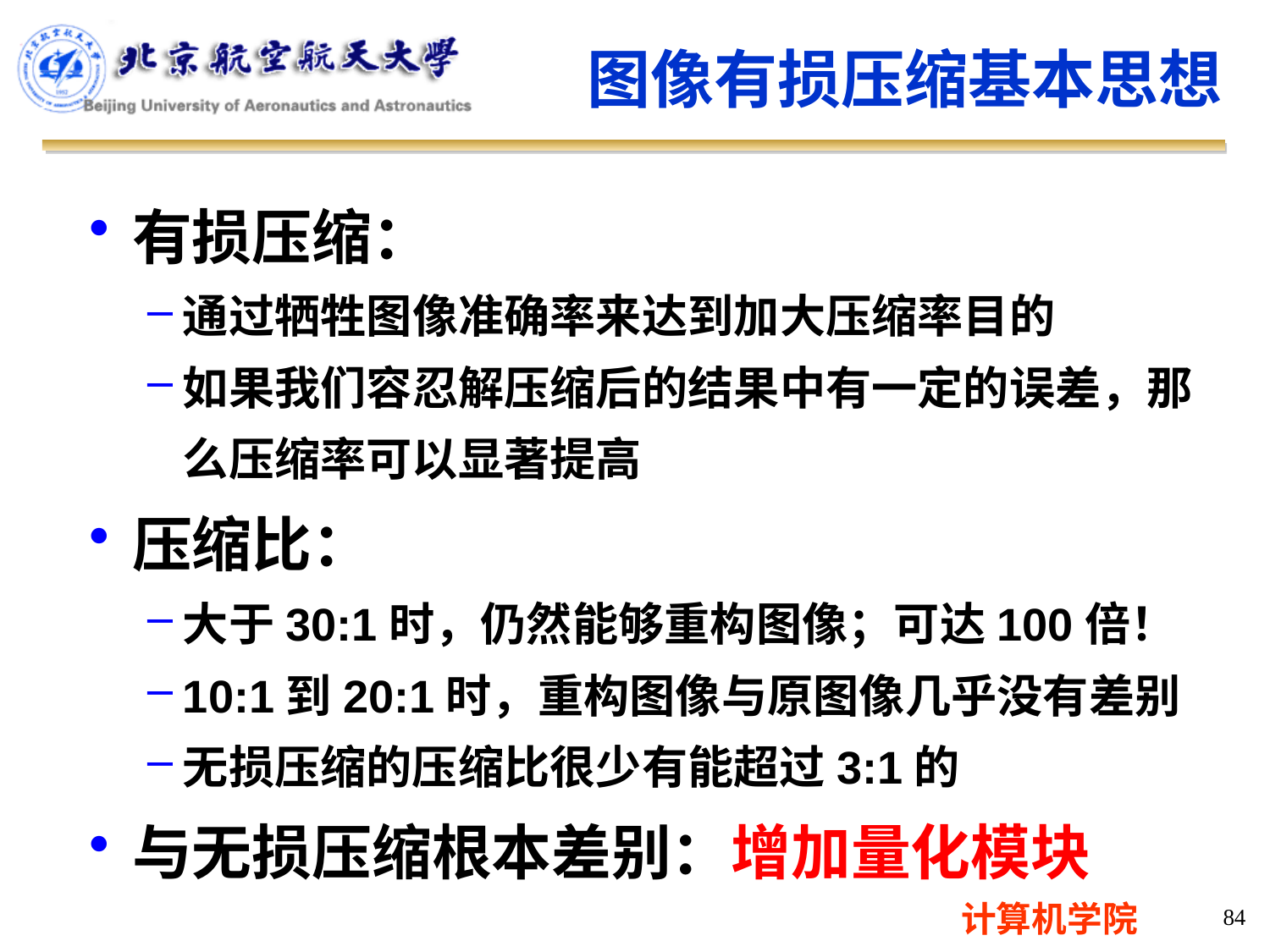

图像有损压缩基本思想
有损压缩：
通过牺牲图像准确率来达到加大压缩率目的
如果我们容忍解压缩后的结果中有一定的误差，那么压缩率可以显著提高
压缩比：
大于30:1时，仍然能够重构图像；可达100倍！
10:1到20:1时，重构图像与原图像几乎没有差别
无损压缩的压缩比很少有能超过3:1的
与无损压缩根本差别：增加量化模块
84